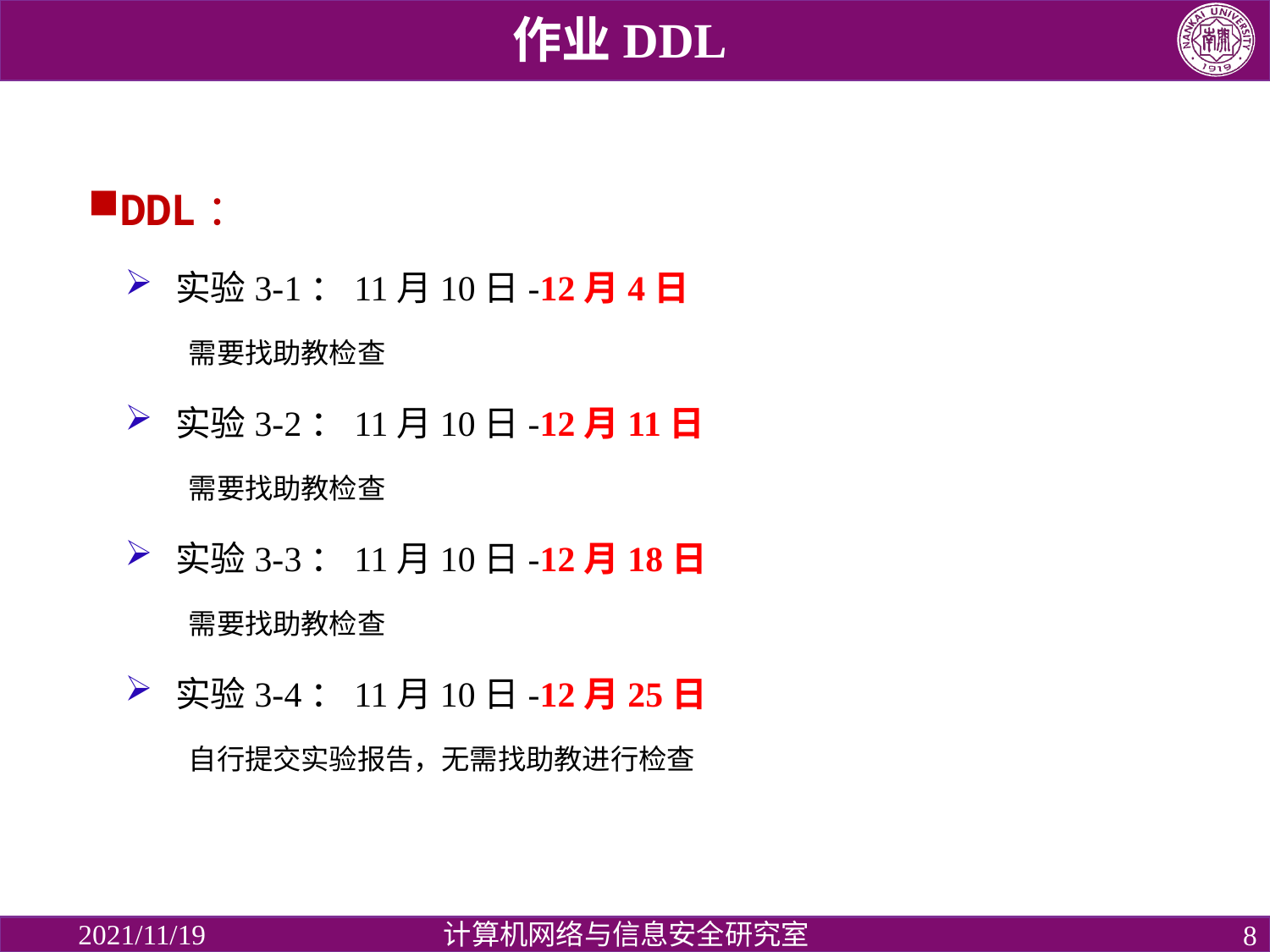

# 作业DDL
DDL：
实验3-1：11月10日-12月4日
需要找助教检查
实验3-2：11月10日-12月11日
需要找助教检查
实验3-3：11月10日-12月18日
需要找助教检查
实验3-4：11月10日-12月25日
自行提交实验报告，无需找助教进行检查